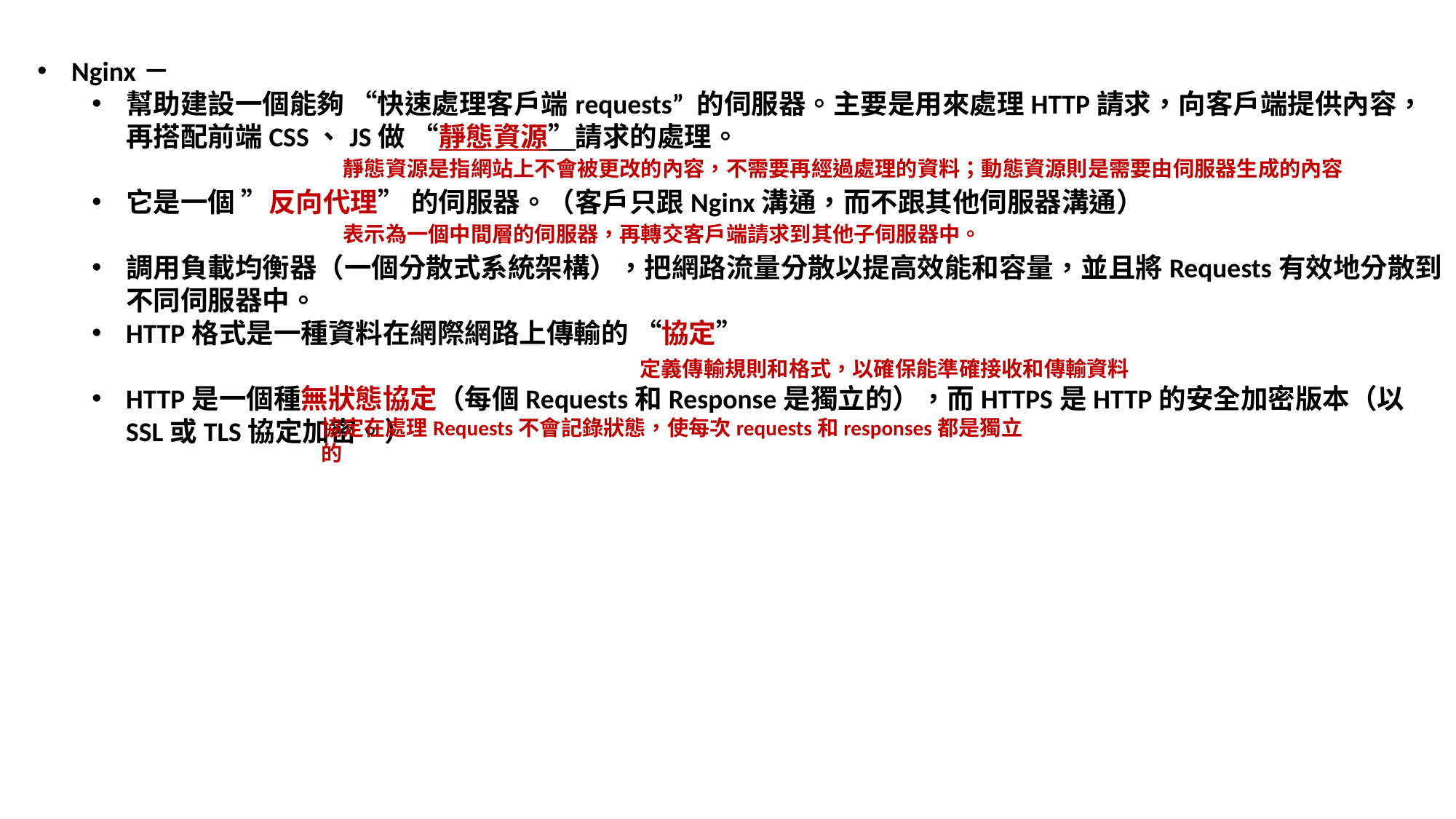

Nginx－
幫助建設一個能夠 “快速處理客戶端requests” 的伺服器。主要是用來處理HTTP請求，向客戶端提供內容，再搭配前端CSS、JS做 “靜態資源”請求的處理。

它是一個 ”反向代理” 的伺服器。（客戶只跟Nginx溝通，而不跟其他伺服器溝通）

調用負載均衡器（一個分散式系統架構），把網路流量分散以提高效能和容量，並且將Requests有效地分散到不同伺服器中。
HTTP格式是一種資料在網際網路上傳輸的 “協定”

HTTP是一個種無狀態協定（每個Requests和Response是獨立的），而HTTPS是HTTP的安全加密版本（以SSL或TLS協定加密。）

靜態資源是指網站上不會被更改的內容，不需要再經過處理的資料；動態資源則是需要由伺服器生成的內容
表示為一個中間層的伺服器，再轉交客戶端請求到其他子伺服器中。
定義傳輸規則和格式，以確保能準確接收和傳輸資料
協定在處理Requests不會記錄狀態，使每次requests和responses都是獨立的